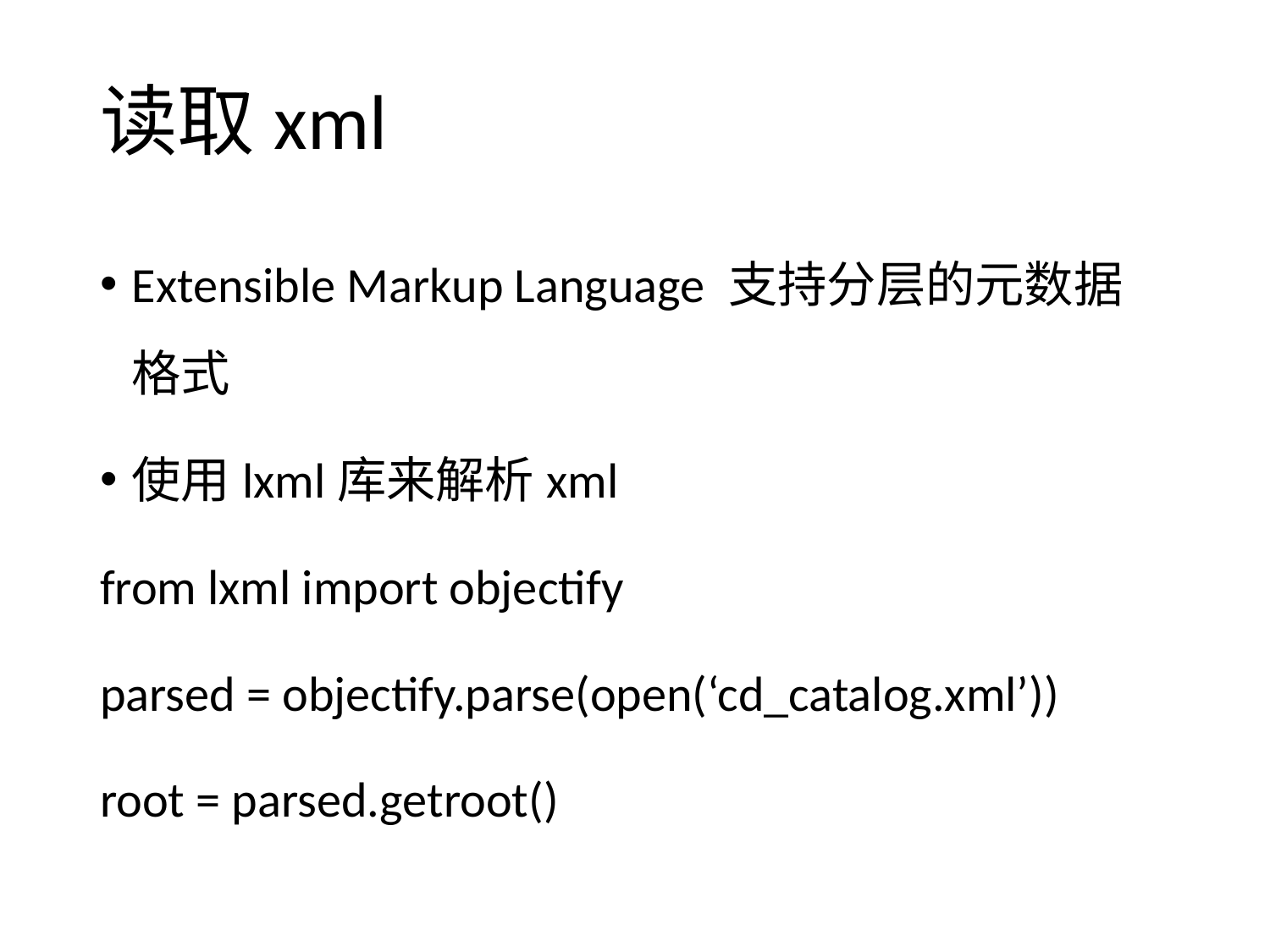

# 读取xml
Extensible Markup Language 支持分层的元数据格式
使用lxml库来解析xml
from lxml import objectify
parsed = objectify.parse(open(‘cd_catalog.xml’))
root = parsed.getroot()